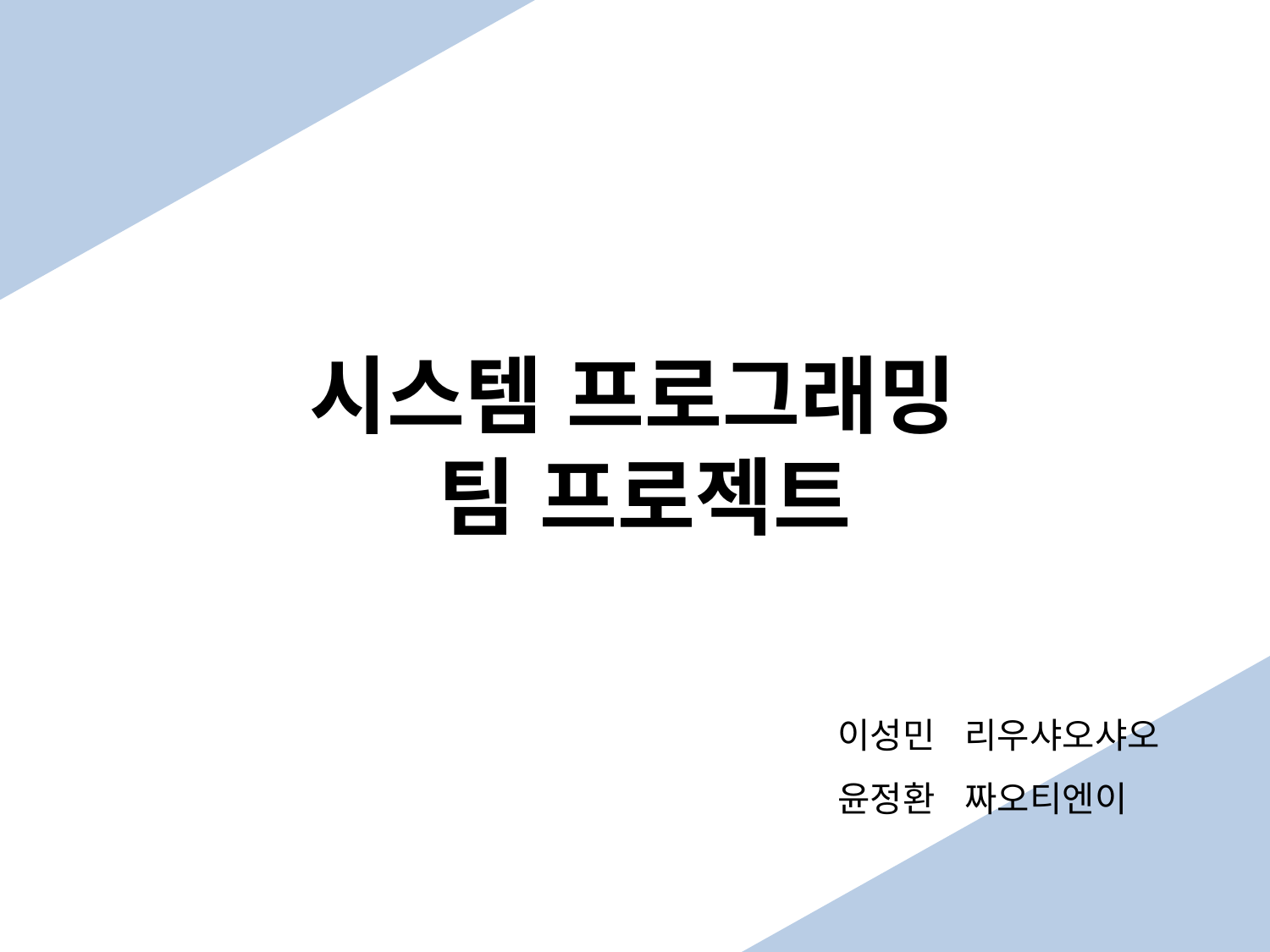

시스템 프로그래밍
팀 프로젝트

이성민	리우샤오샤오
윤정환	짜오티엔이